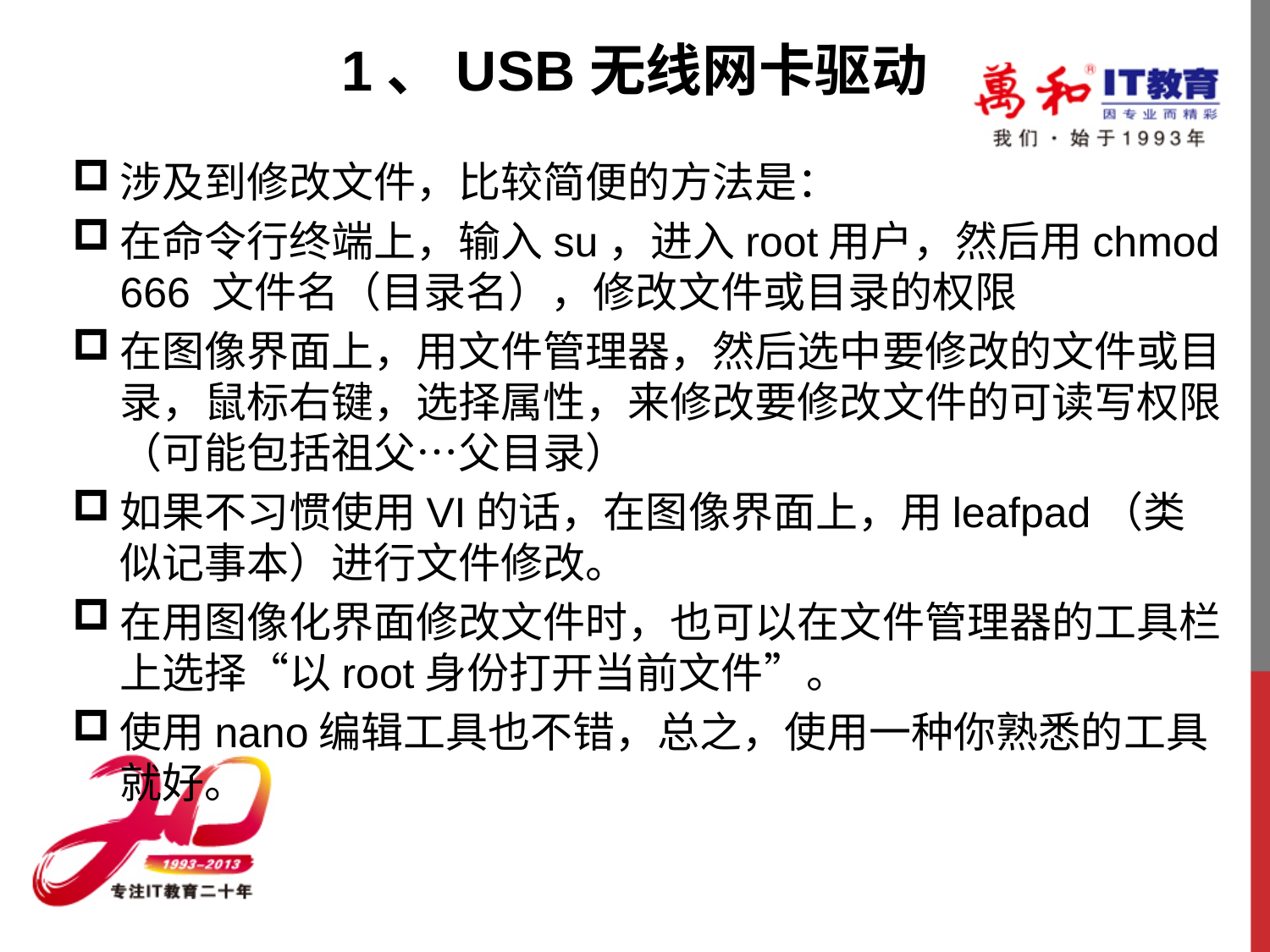

# 1、USB无线网卡驱动
涉及到修改文件，比较简便的方法是：
在命令行终端上，输入su，进入root用户，然后用chmod 666 文件名（目录名），修改文件或目录的权限
在图像界面上，用文件管理器，然后选中要修改的文件或目录，鼠标右键，选择属性，来修改要修改文件的可读写权限（可能包括祖父…父目录）
如果不习惯使用VI的话，在图像界面上，用leafpad（类似记事本）进行文件修改。
在用图像化界面修改文件时，也可以在文件管理器的工具栏上选择“以root身份打开当前文件”。
使用nano编辑工具也不错，总之，使用一种你熟悉的工具就好。